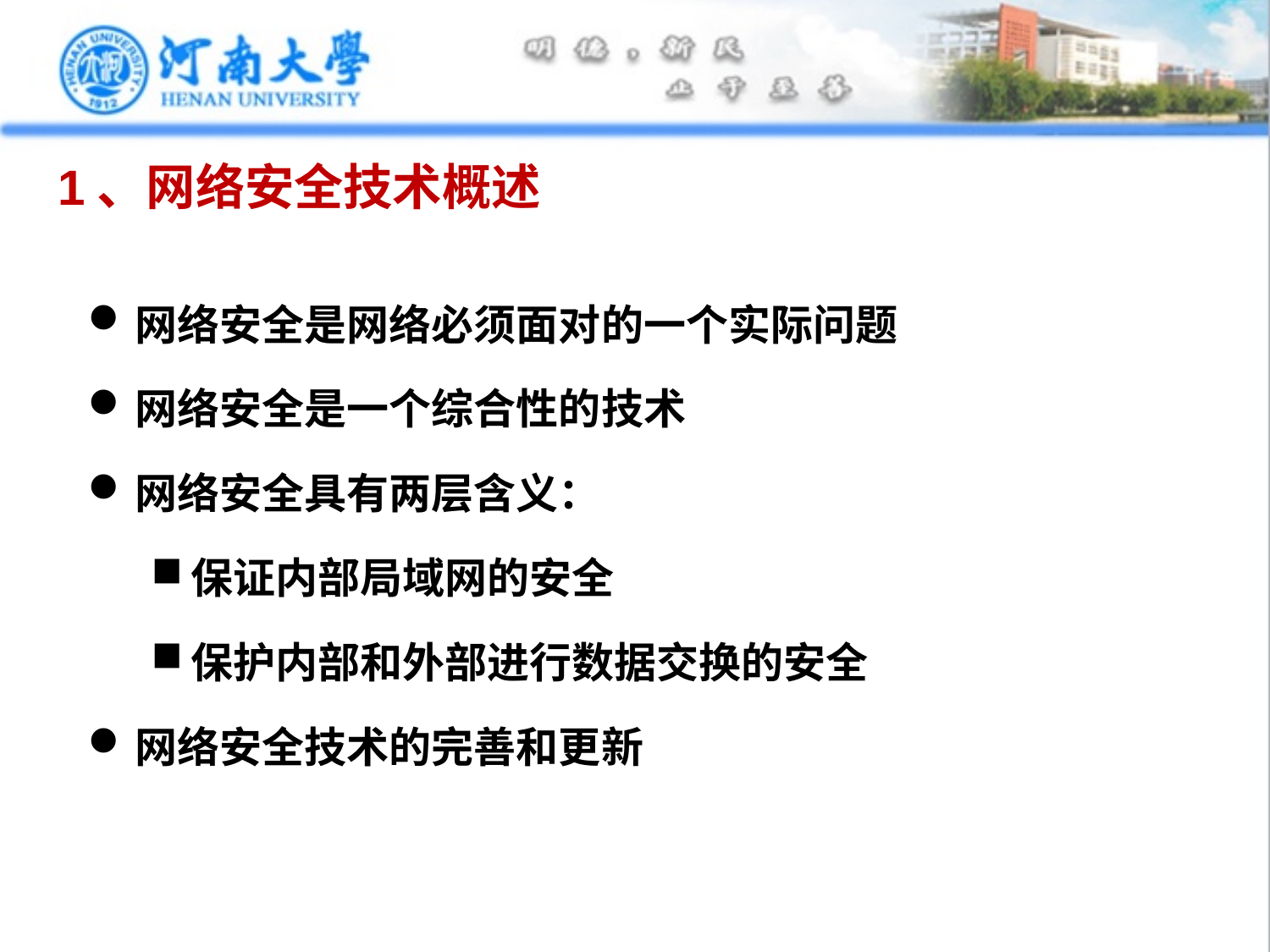

# 1、网络安全技术概述
网络安全是网络必须面对的一个实际问题
网络安全是一个综合性的技术
网络安全具有两层含义：
保证内部局域网的安全
保护内部和外部进行数据交换的安全
网络安全技术的完善和更新